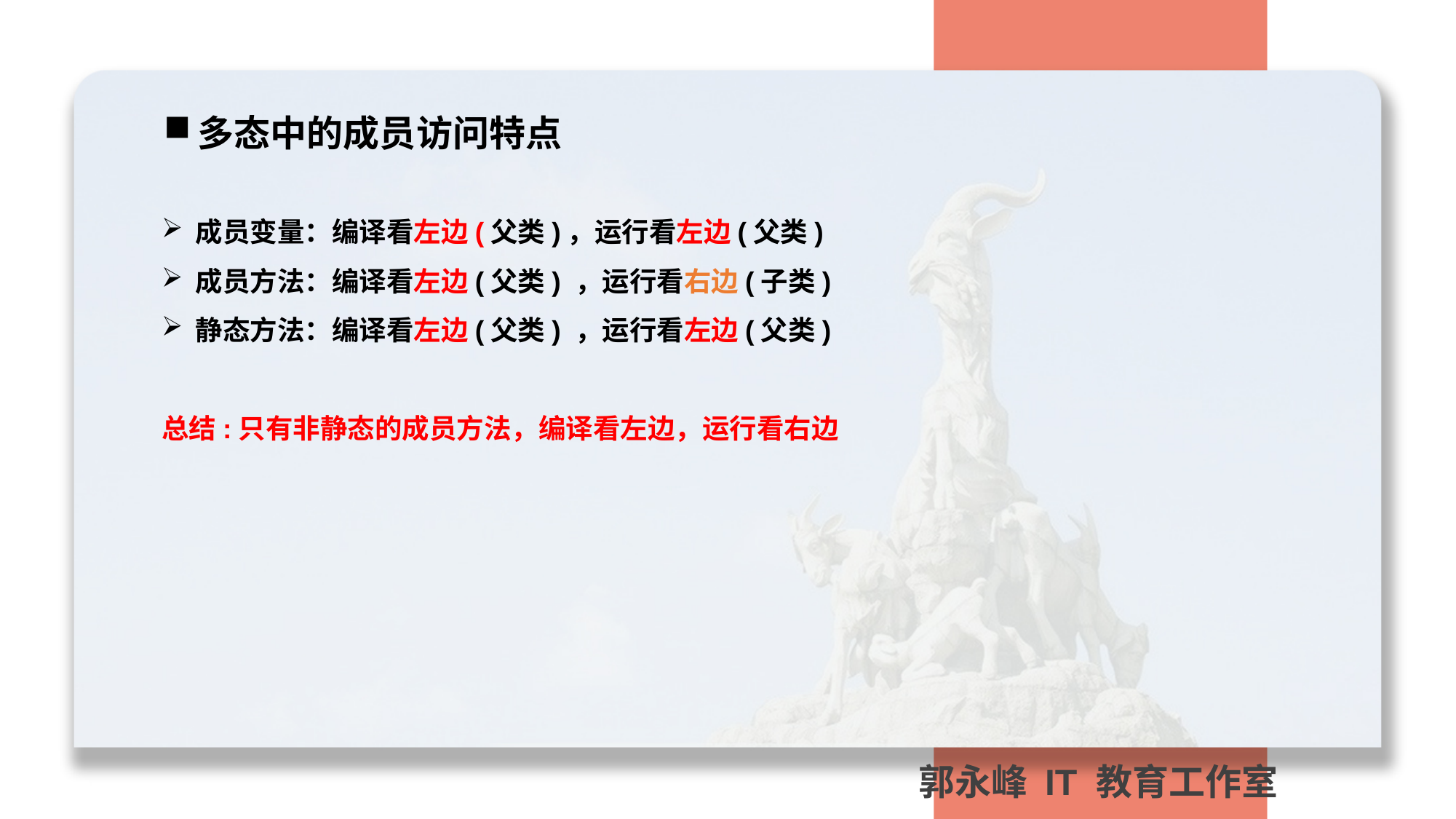

多态中的成员访问特点
成员变量：编译看左边(父类)，运行看左边(父类)
成员方法：编译看左边(父类) ，运行看右边(子类)
静态方法：编译看左边(父类) ，运行看左边(父类)

总结:只有非静态的成员方法，编译看左边，运行看右边